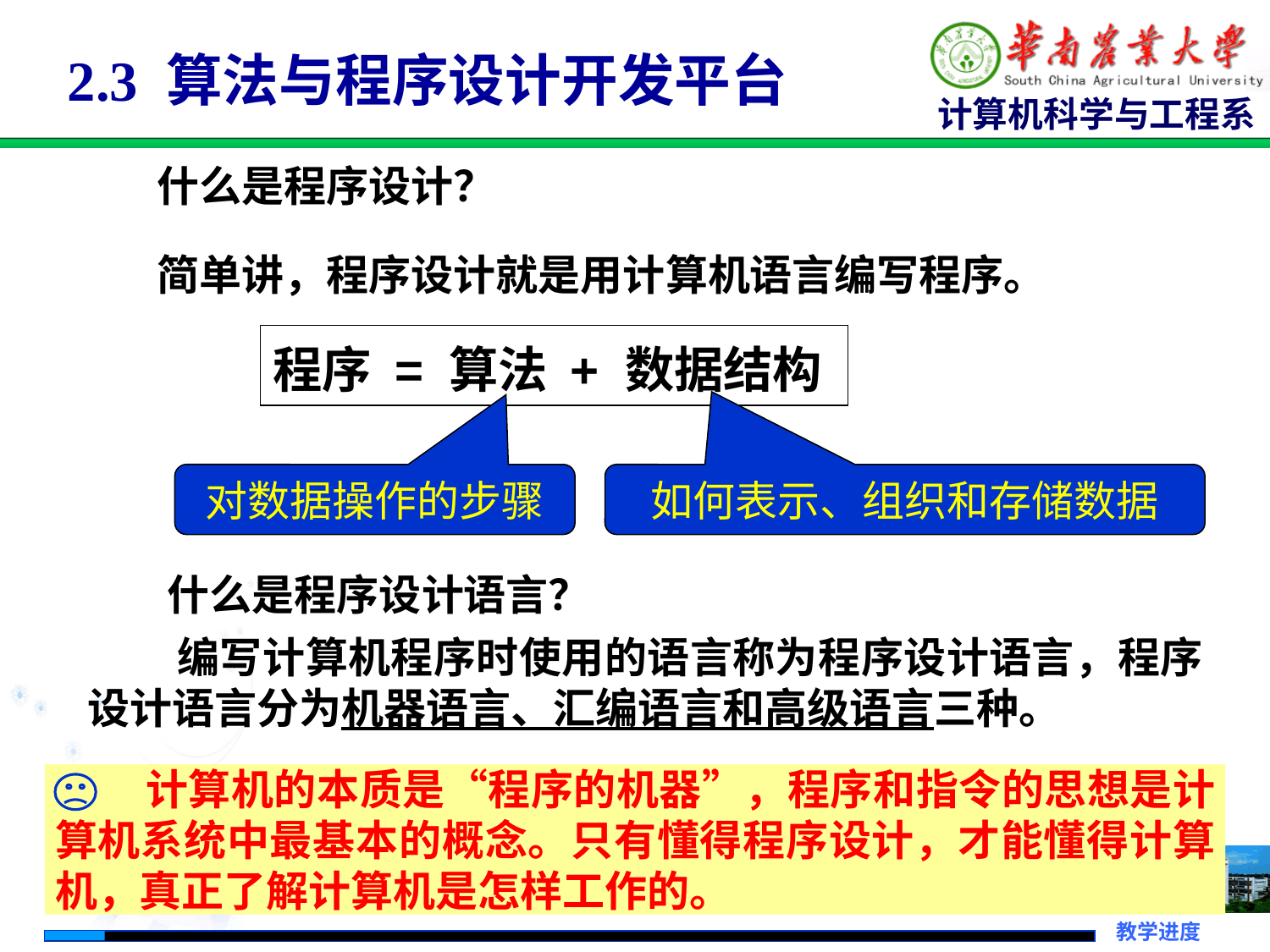

# 2.3 算法与程序设计开发平台
什么是程序设计？
简单讲，程序设计就是用计算机语言编写程序。
程序 = 算法 + 数据结构
对数据操作的步骤
如何表示、组织和存储数据
什么是程序设计语言？
        编写计算机程序时使用的语言称为程序设计语言，程序设计语言分为机器语言、汇编语言和高级语言三种。

        计算机的本质是“程序的机器”，程序和指令的思想是计算机系统中最基本的概念。只有懂得程序设计，才能懂得计算机，真正了解计算机是怎样工作的。